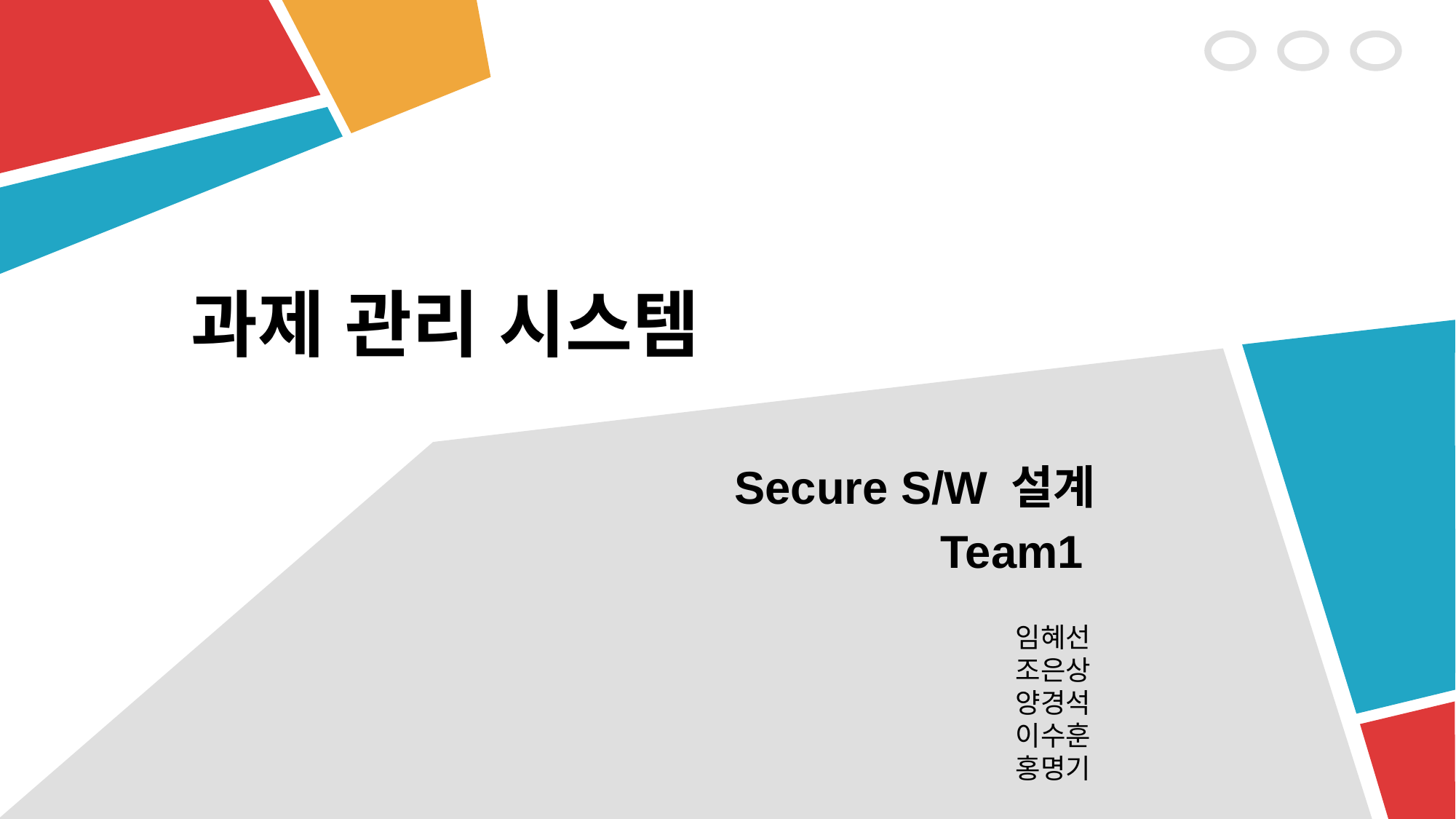

# 과제 관리 시스템
Secure S/W 설계
Team1
임혜선
조은상
양경석
이수훈
홍명기